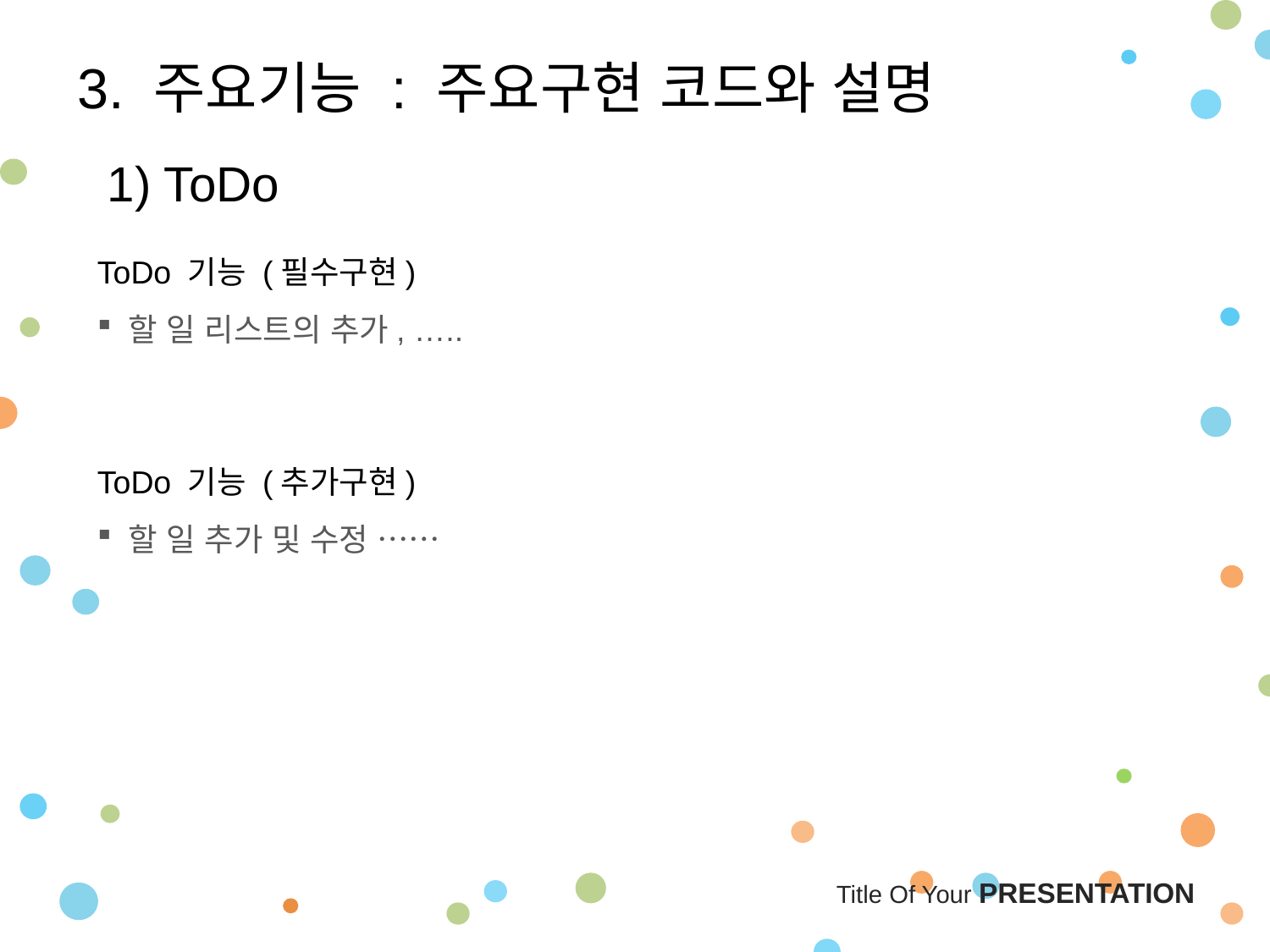

3. 주요기능 : 주요구현 코드와 설명

1) ToDo

ToDo 기능 (필수구현)
 할 일 리스트의 추가, …..
ToDo 기능 (추가구현)
 할 일 추가 및 수정 ……
 Title Of Your PRESENTATION